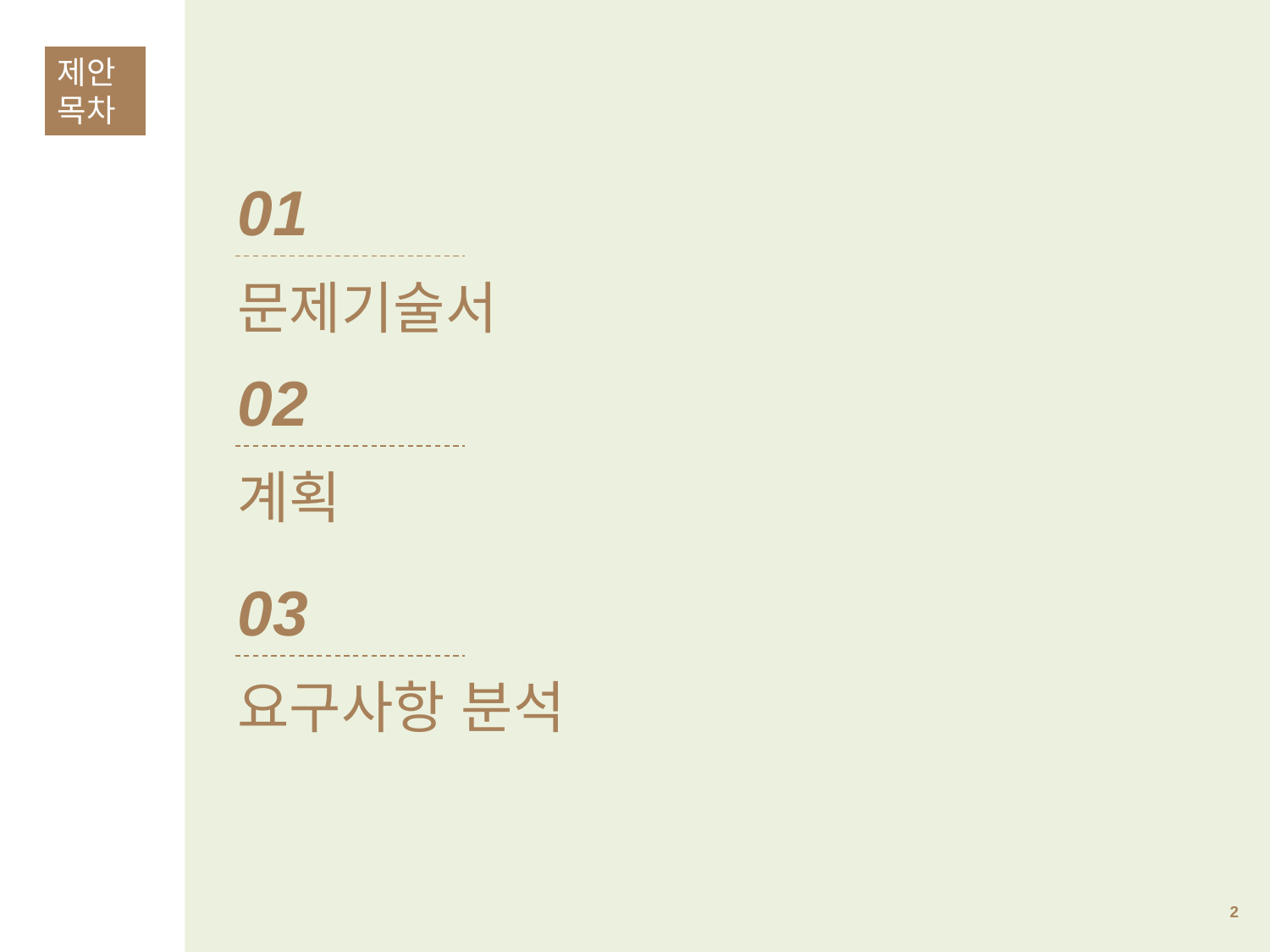

제안
목차
01
문제기술서
02
계획
03
요구사항 분석
2